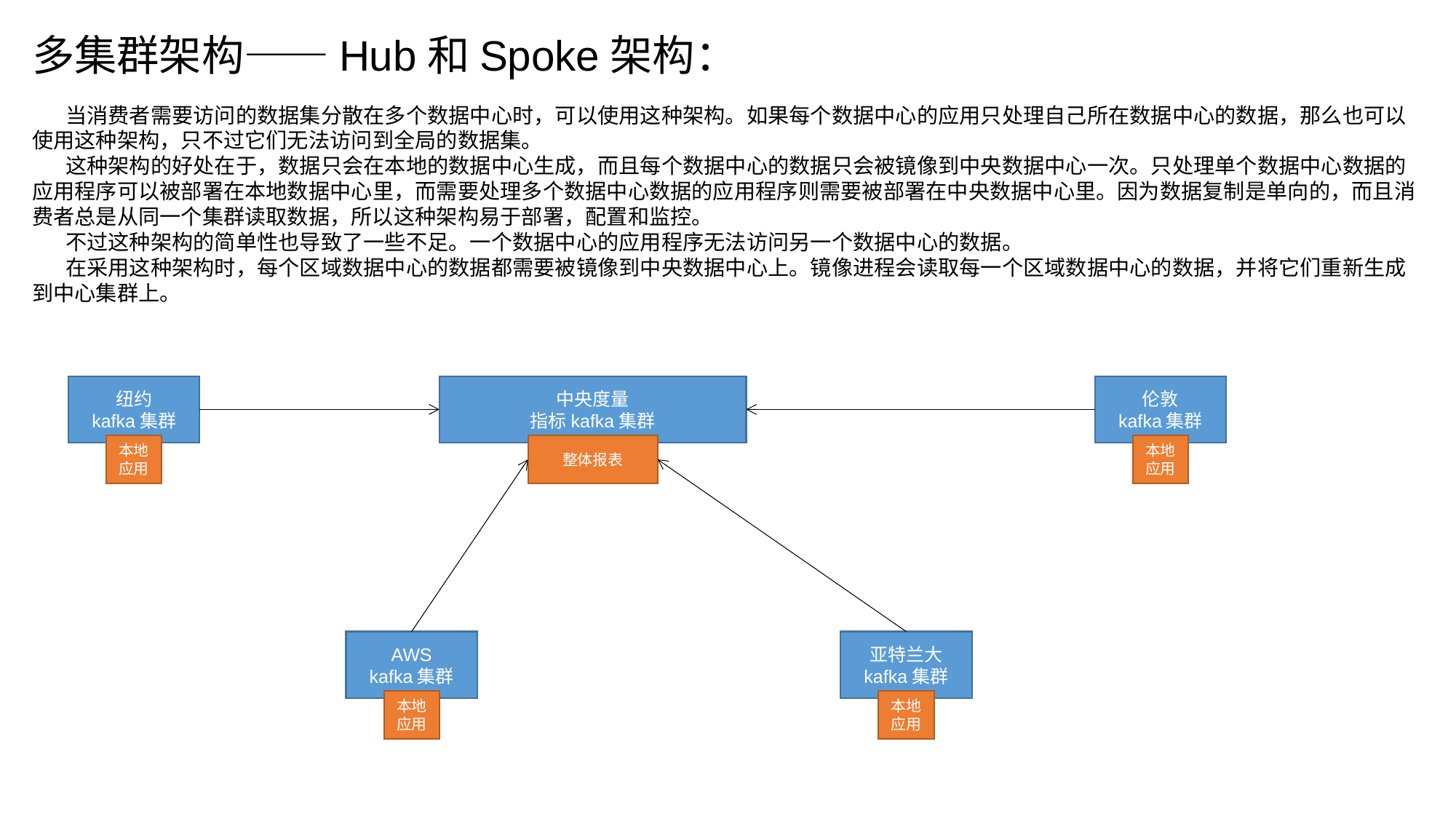

多集群架构——Hub和Spoke架构：
      当消费者需要访问的数据集分散在多个数据中心时，可以使用这种架构。如果每个数据中心的应用只处理自己所在数据中心的数据，那么也可以使用这种架构，只不过它们无法访问到全局的数据集。
      这种架构的好处在于，数据只会在本地的数据中心生成，而且每个数据中心的数据只会被镜像到中央数据中心一次。只处理单个数据中心数据的应用程序可以被部署在本地数据中心里，而需要处理多个数据中心数据的应用程序则需要被部署在中央数据中心里。因为数据复制是单向的，而且消费者总是从同一个集群读取数据，所以这种架构易于部署，配置和监控。
      不过这种架构的简单性也导致了一些不足。一个数据中心的应用程序无法访问另一个数据中心的数据。
      在采用这种架构时，每个区域数据中心的数据都需要被镜像到中央数据中心上。镜像进程会读取每一个区域数据中心的数据，并将它们重新生成到中心集群上。
纽约
kafka集群
本地应用
中央度量
指标kafka集群
整体报表
伦敦
kafka集群
本地应用
AWS
kafka集群
本地应用
亚特兰大
kafka集群
本地应用